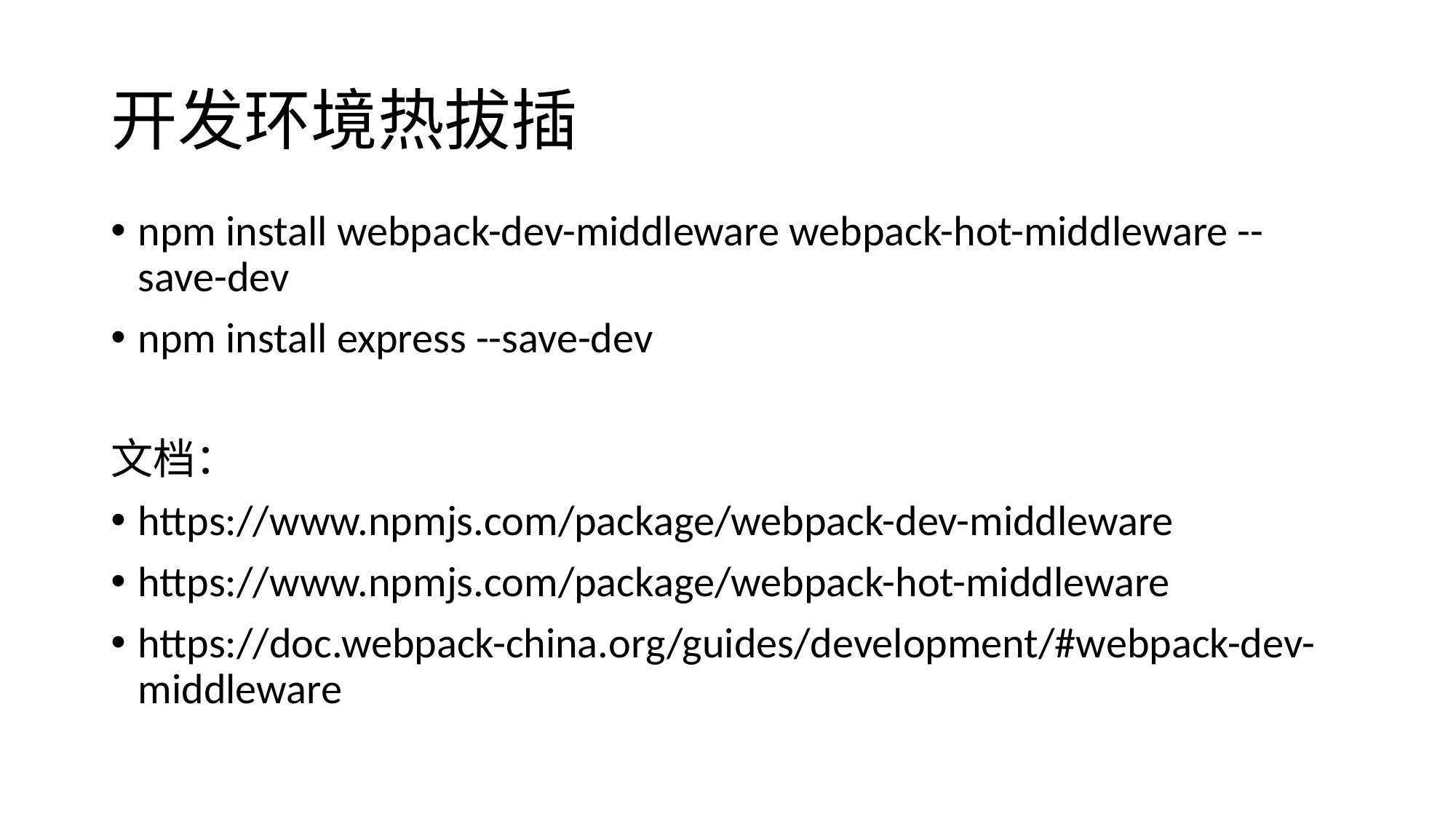

# 开发环境热拔插
npm install webpack-dev-middleware webpack-hot-middleware --save-dev
npm install express --save-dev

文档：
https://www.npmjs.com/package/webpack-dev-middleware
https://www.npmjs.com/package/webpack-hot-middleware
https://doc.webpack-china.org/guides/development/#webpack-dev-middleware